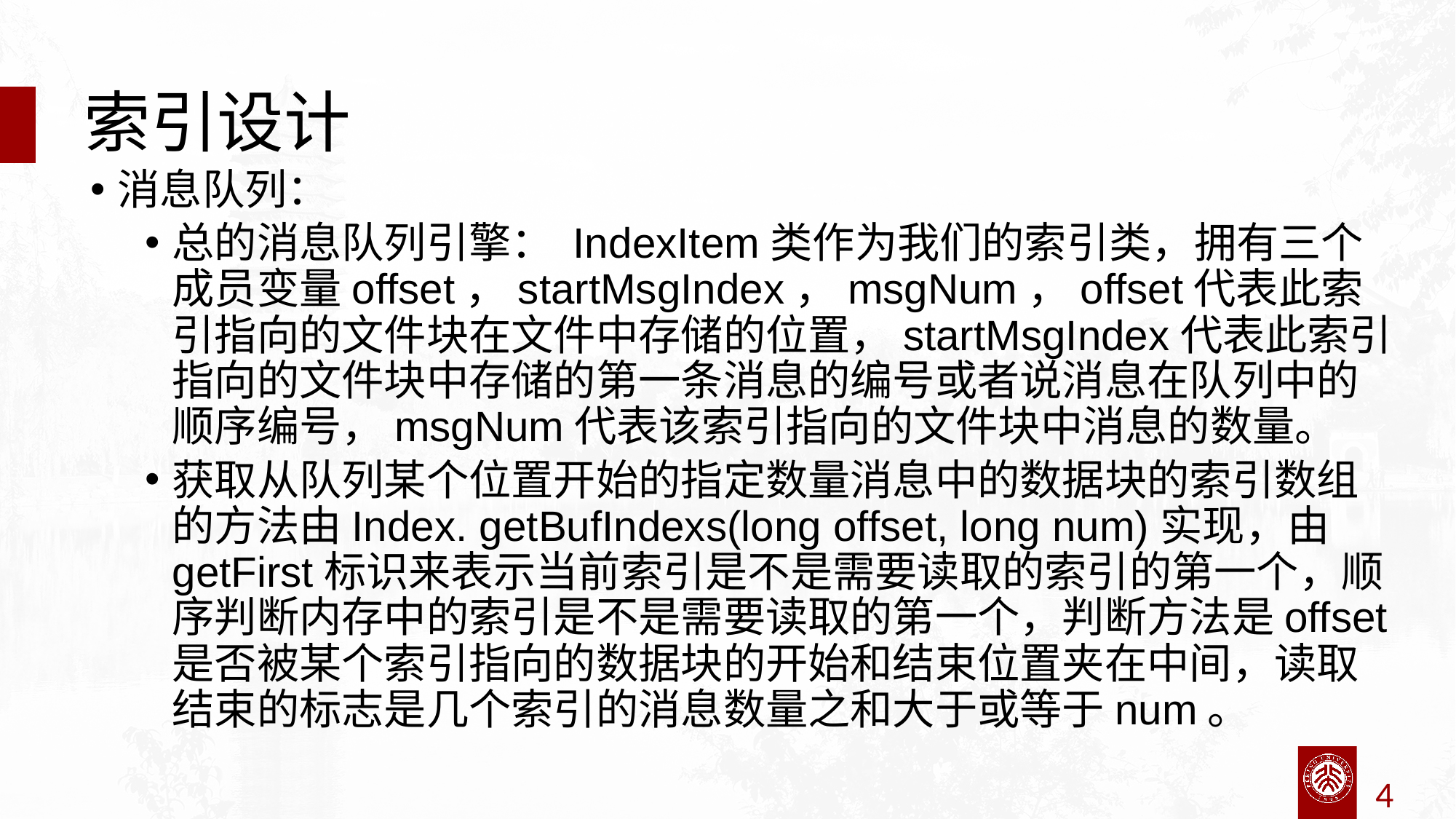

# 索引设计
消息队列：
总的消息队列引擎： IndexItem类作为我们的索引类，拥有三个成员变量offset，startMsgIndex，msgNum，offset代表此索引指向的文件块在文件中存储的位置，startMsgIndex代表此索引指向的文件块中存储的第一条消息的编号或者说消息在队列中的顺序编号，msgNum代表该索引指向的文件块中消息的数量。
获取从队列某个位置开始的指定数量消息中的数据块的索引数组的方法由Index. getBufIndexs(long offset, long num)实现，由getFirst标识来表示当前索引是不是需要读取的索引的第一个，顺序判断内存中的索引是不是需要读取的第一个，判断方法是offset是否被某个索引指向的数据块的开始和结束位置夹在中间，读取结束的标志是几个索引的消息数量之和大于或等于num。

4